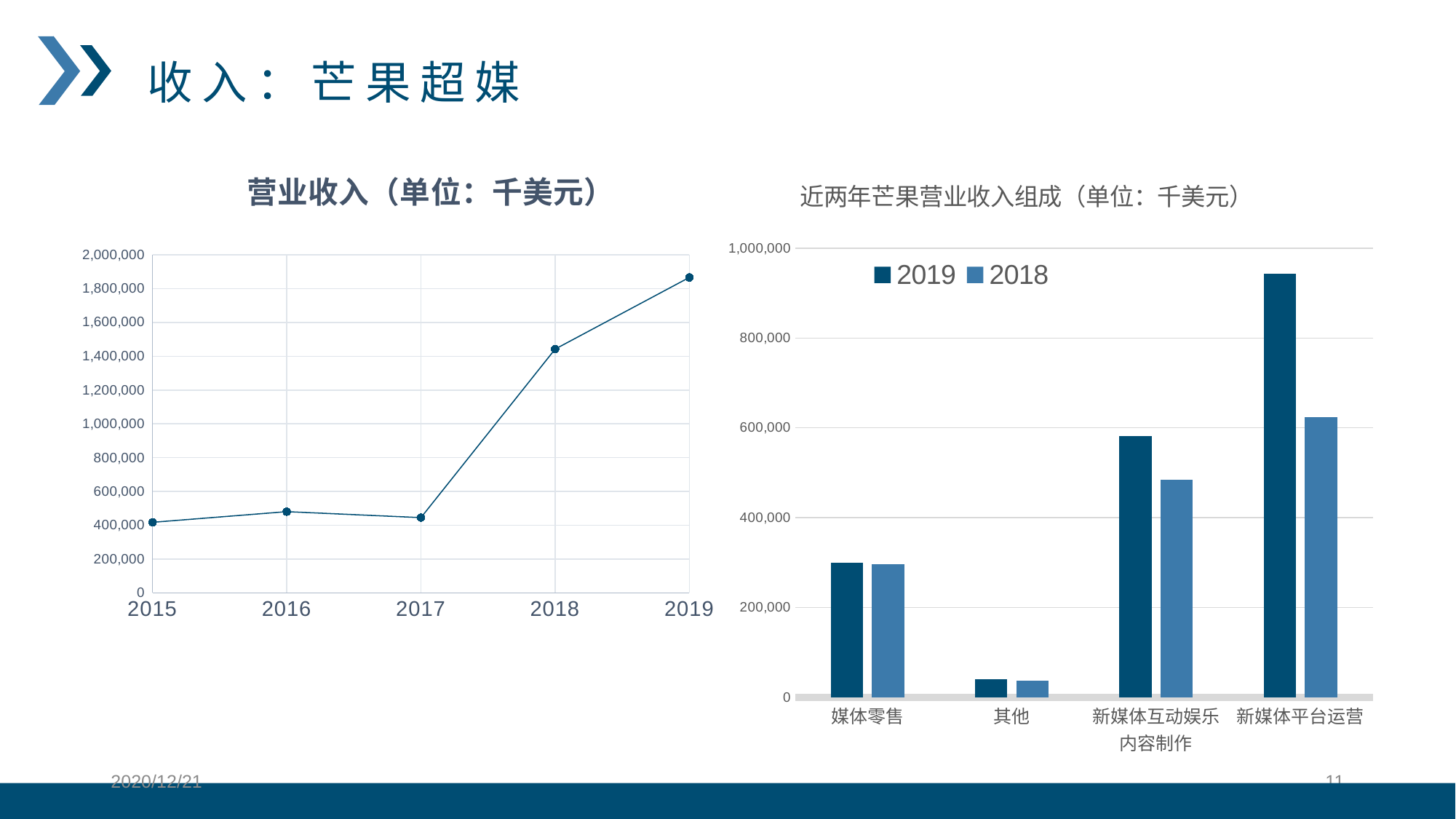

收入：芒果超媒

### Chart: 营业收入（单位：千美元）

| Category | 营业收入 |
|---|---|

### Chart: 近两年芒果营业收入组成（单位：千美元）

| Category | 2019 | 2018 |
|---|---|---|
| 媒体零售 | 299552.0 | 297015.0 |
| 其他 | 40781.0 | 36119.0 |
| 新媒体互动娱乐内容制作 | 582388.0 | 484925.0 |
| 新媒体平台运营 | 942985.0 | 623881.0 |
2020/12/21
11